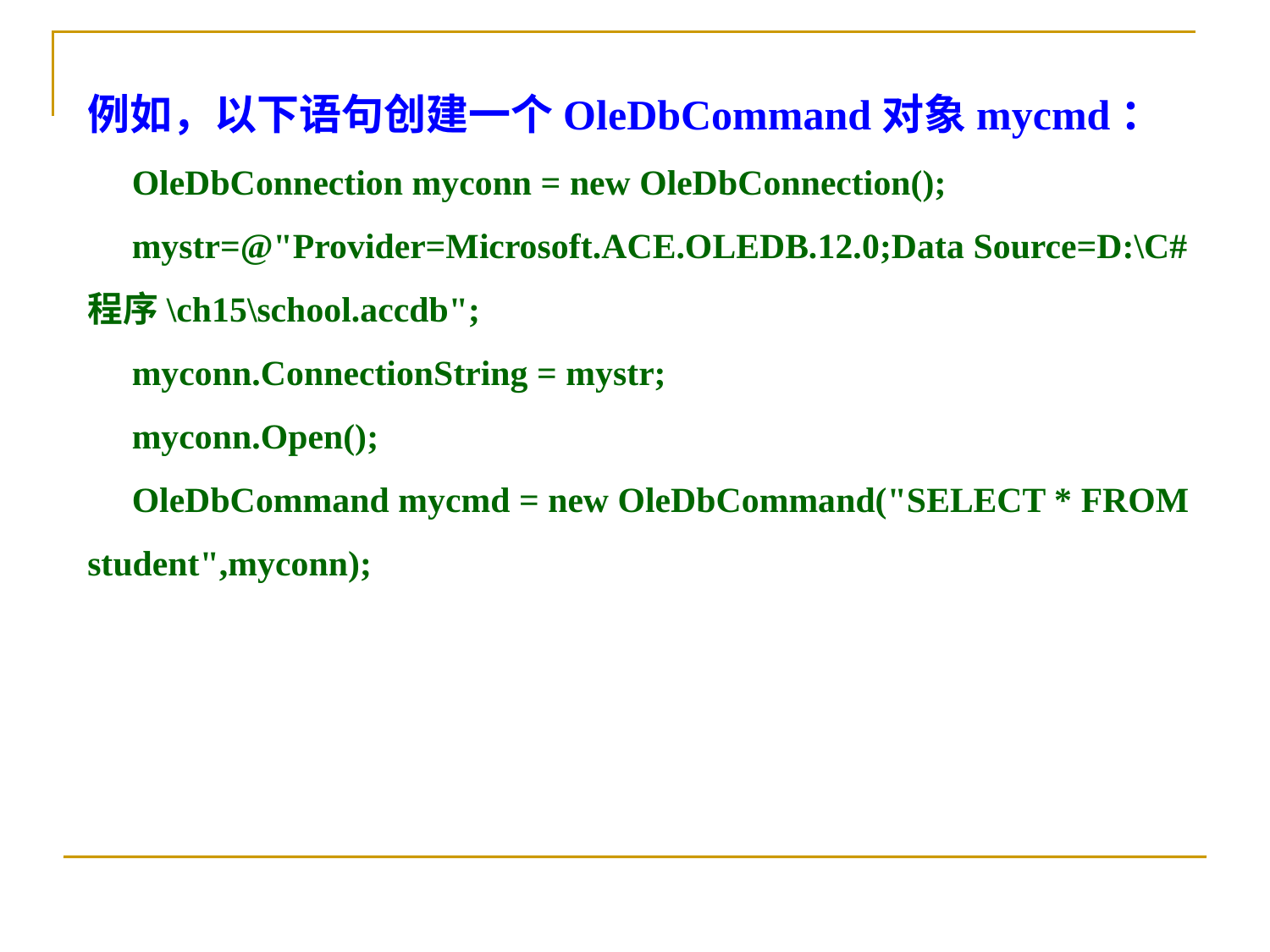

例如，以下语句创建一个OleDbCommand对象mycmd：
     OleDbConnection myconn = new OleDbConnection();
     mystr=@"Provider=Microsoft.ACE.OLEDB.12.0;Data Source=D:\C#程序\ch15\school.accdb";
     myconn.ConnectionString = mystr;
     myconn.Open();
     OleDbCommand mycmd = new OleDbCommand("SELECT * FROM student",myconn);